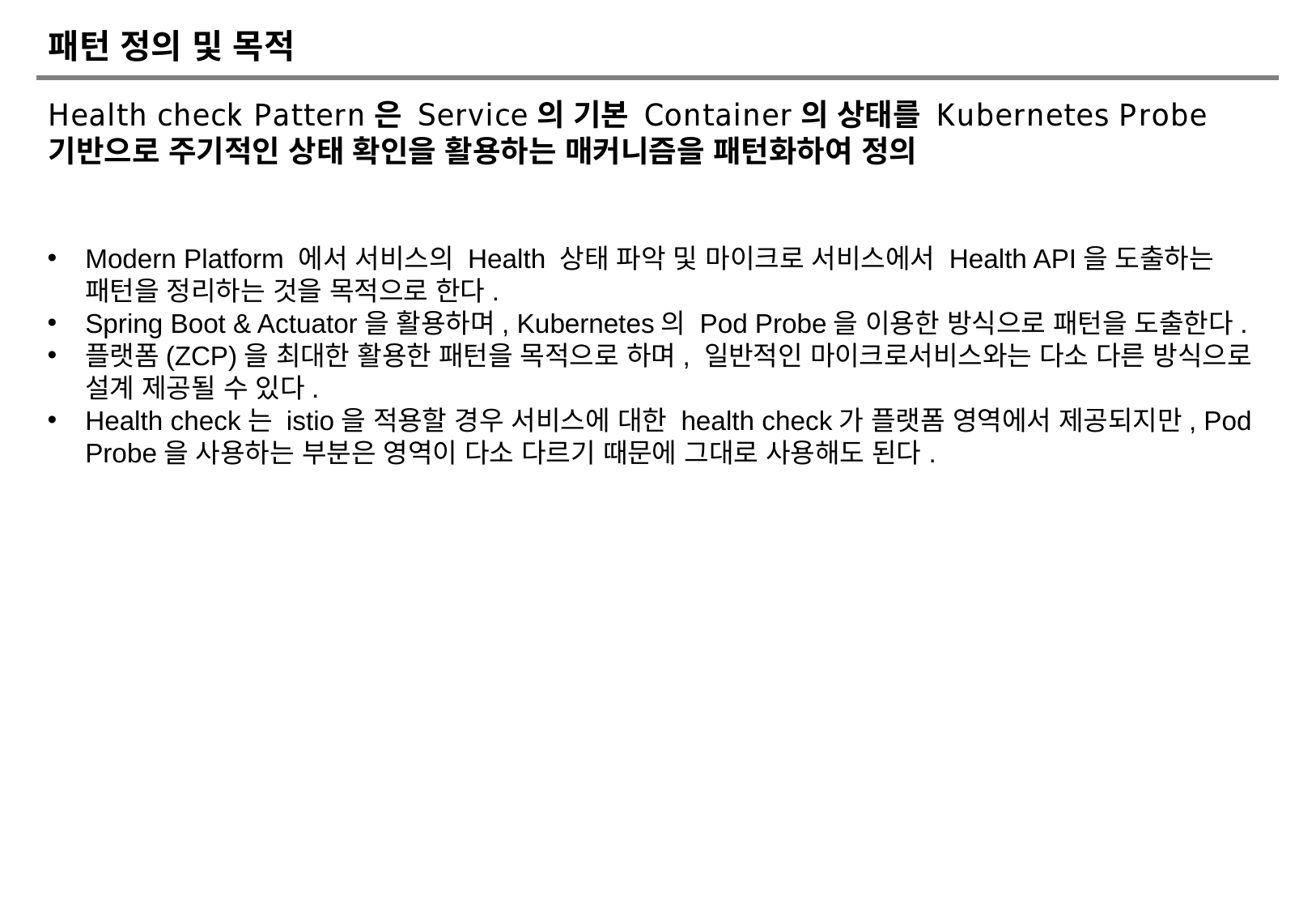

# 패턴 정의 및 목적
Health check Pattern은 Service의 기본 Container의 상태를 Kubernetes Probe 기반으로 주기적인 상태 확인을 활용하는 매커니즘을 패턴화하여 정의
Modern Platform 에서 서비스의 Health 상태 파악 및 마이크로 서비스에서 Health API을 도출하는 패턴을 정리하는 것을 목적으로 한다.
Spring Boot & Actuator을 활용하며, Kubernetes의 Pod Probe을 이용한 방식으로 패턴을 도출한다.
플랫폼(ZCP)을 최대한 활용한 패턴을 목적으로 하며, 일반적인 마이크로서비스와는 다소 다른 방식으로 설계 제공될 수 있다.
Health check는 istio을 적용할 경우 서비스에 대한 health check가 플랫폼 영역에서 제공되지만, Pod Probe을 사용하는 부분은 영역이 다소 다르기 때문에 그대로 사용해도 된다.